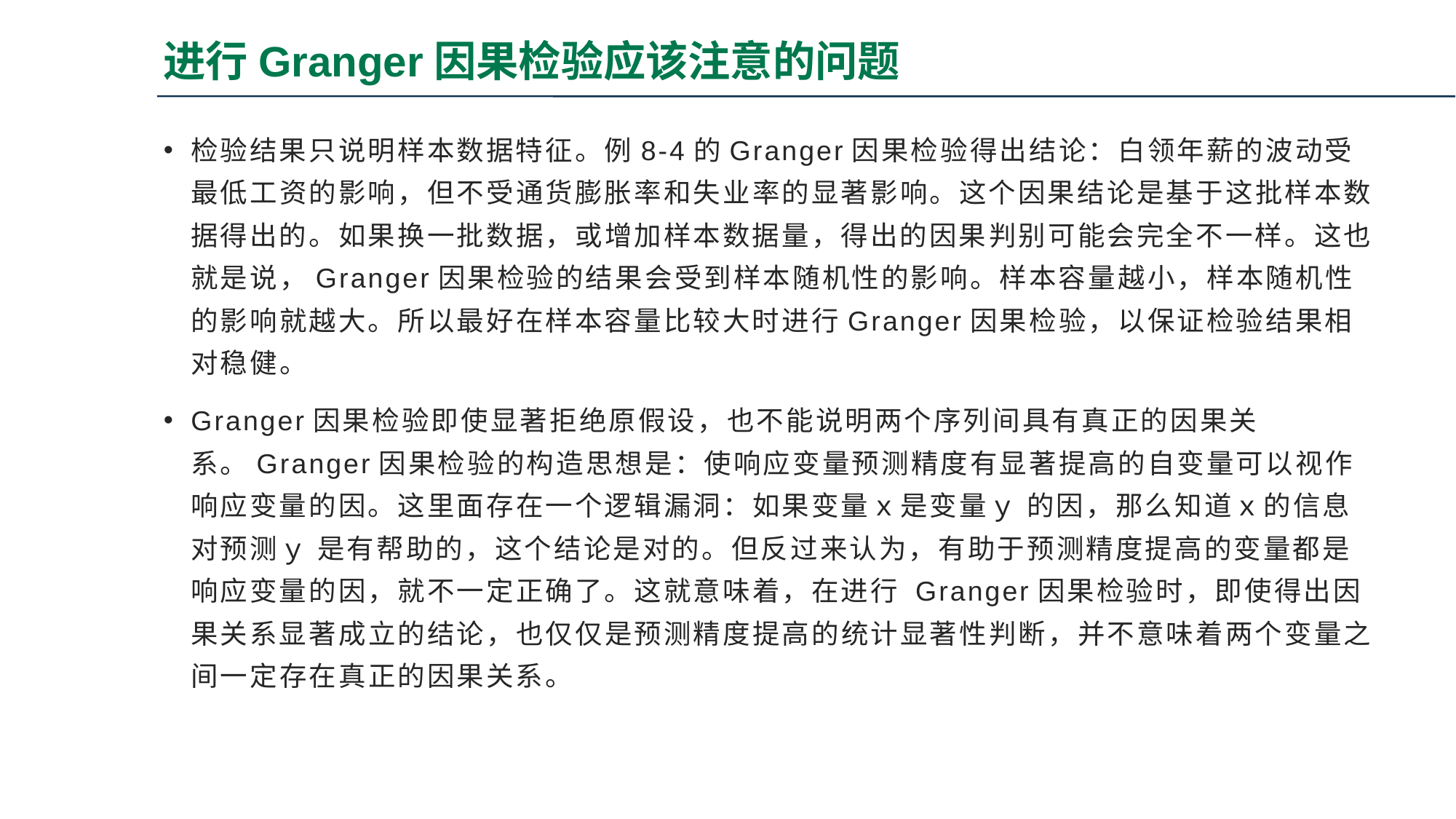

# 进行Granger因果检验应该注意的问题
检验结果只说明样本数据特征。例8-4的Granger因果检验得出结论：白领年薪的波动受最低工资的影响，但不受通货膨胀率和失业率的显著影响。这个因果结论是基于这批样本数据得出的。如果换一批数据，或增加样本数据量，得出的因果判别可能会完全不一样。这也就是说，Granger因果检验的结果会受到样本随机性的影响。样本容量越小，样本随机性的影响就越大。所以最好在样本容量比较大时进行Granger因果检验，以保证检验结果相对稳健。
Granger因果检验即使显著拒绝原假设，也不能说明两个序列间具有真正的因果关系。Granger因果检验的构造思想是：使响应变量预测精度有显著提高的自变量可以视作响应变量的因。这里面存在一个逻辑漏洞：如果变量ｘ是变量ｙ 的因，那么知道ｘ的信息对预测ｙ 是有帮助的，这个结论是对的。但反过来认为，有助于预测精度提高的变量都是响应变量的因，就不一定正确了。这就意味着，在进行 Granger因果检验时，即使得出因果关系显著成立的结论，也仅仅是预测精度提高的统计显著性判断，并不意味着两个变量之间一定存在真正的因果关系。